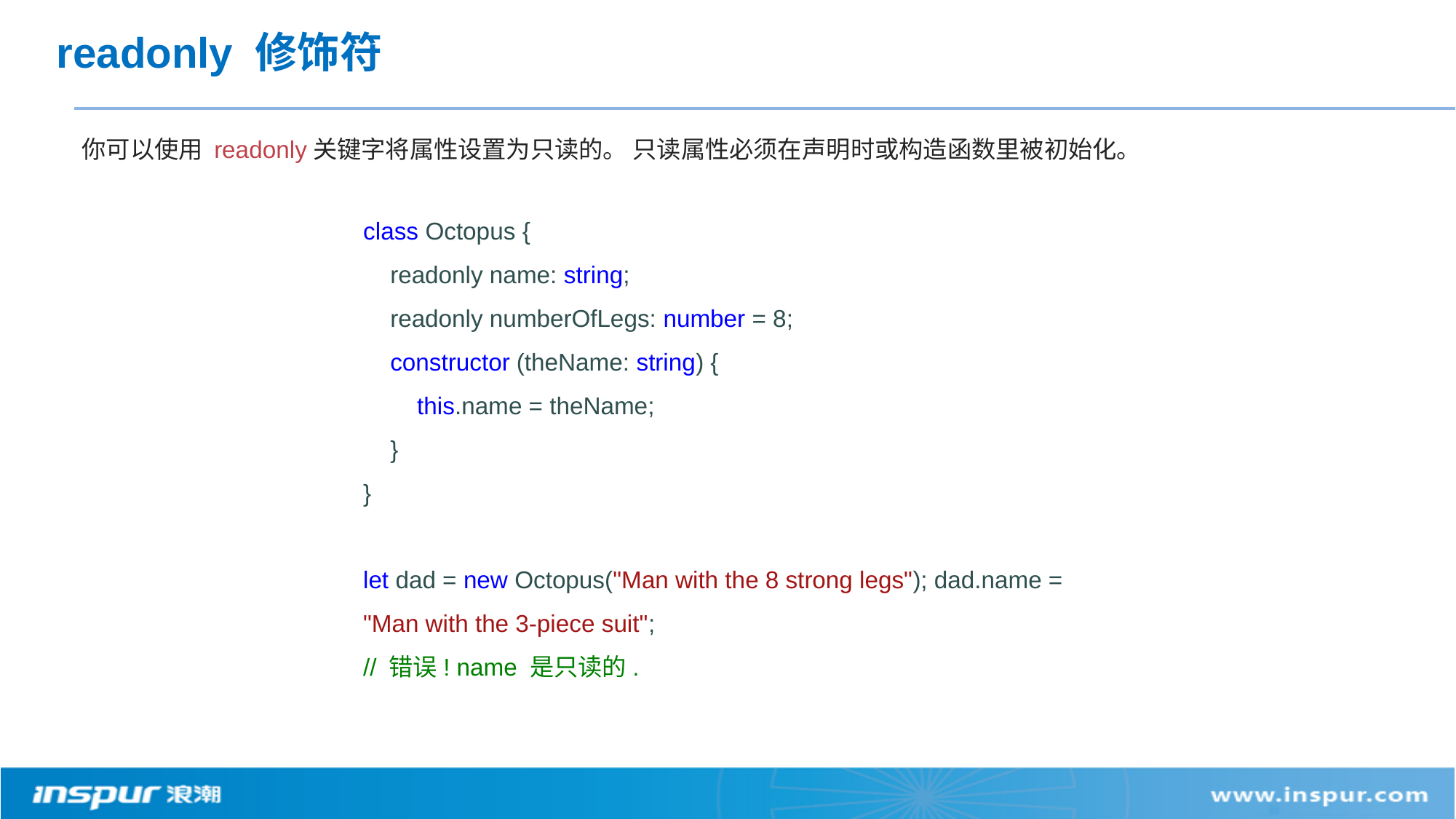

# readonly 修饰符
你可以使用 readonly关键字将属性设置为只读的。 只读属性必须在声明时或构造函数里被初始化。
class Octopus {
    readonly name: string;
    readonly numberOfLegs: number = 8;
    constructor (theName: string) {
        this.name = theName;
    }
}

let dad = new Octopus("Man with the 8 strong legs"); dad.name = "Man with the 3-piece suit";
// 错误! name 是只读的.